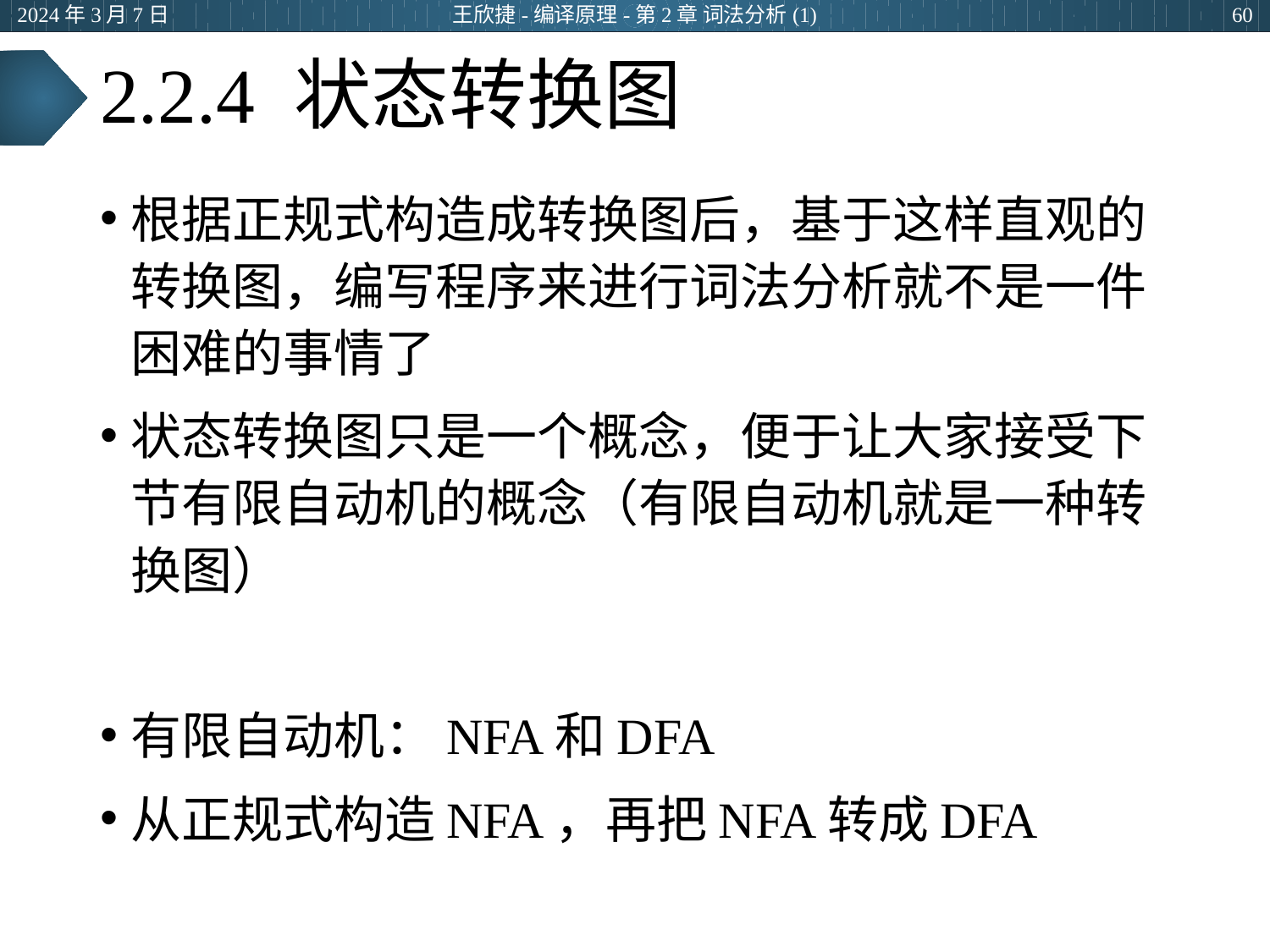

2024年3月7日
王欣捷-编译原理-第2章 词法分析(1)
60
# 2.2.4 状态转换图
根据正规式构造成转换图后，基于这样直观的转换图，编写程序来进行词法分析就不是一件困难的事情了
状态转换图只是一个概念，便于让大家接受下节有限自动机的概念（有限自动机就是一种转换图）

有限自动机：NFA和DFA
从正规式构造NFA，再把NFA转成DFA